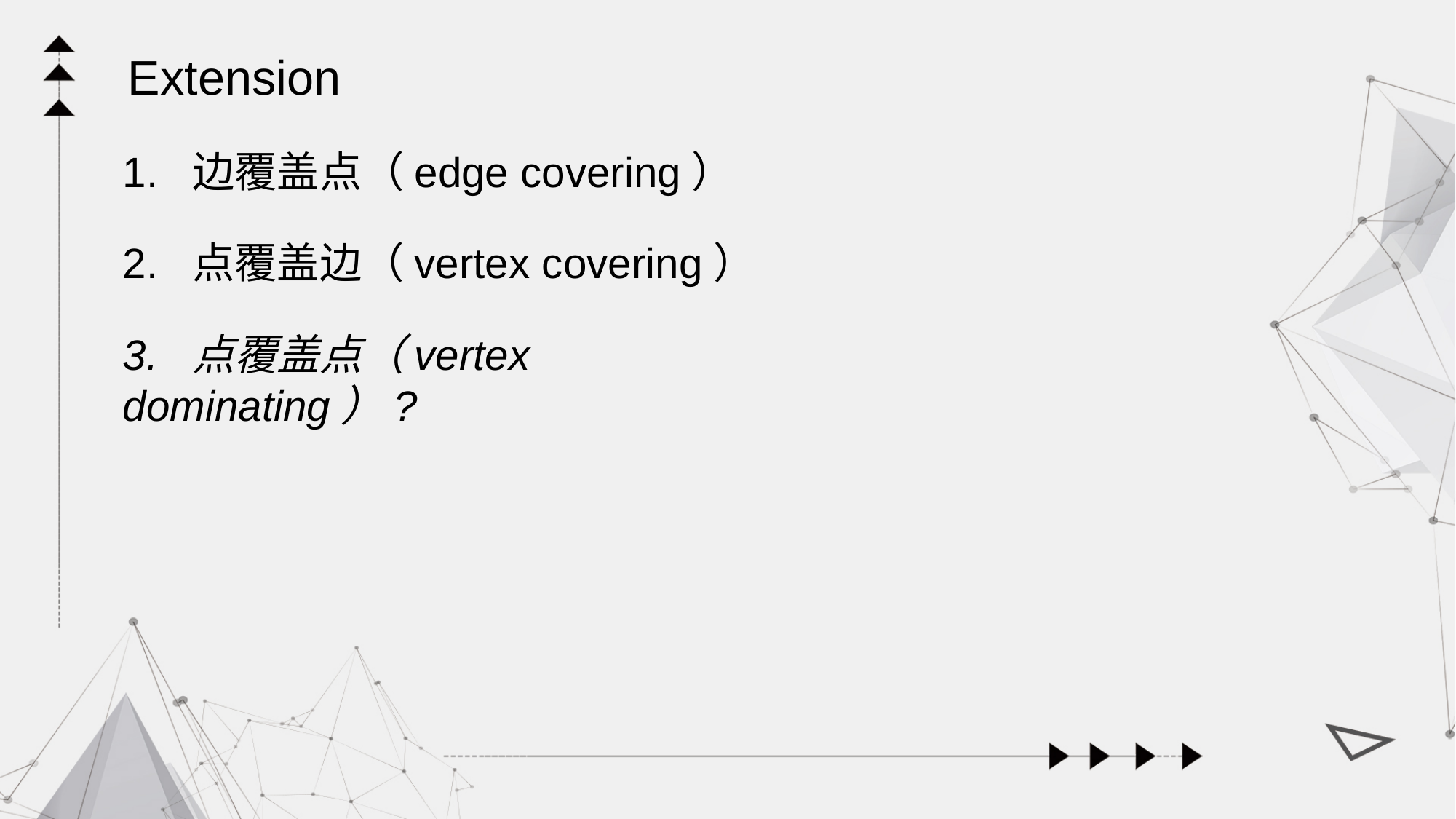

Extension
1.  边覆盖点（edge covering）
2.  点覆盖边（vertex covering）
3.  点覆盖点（vertex dominating）?